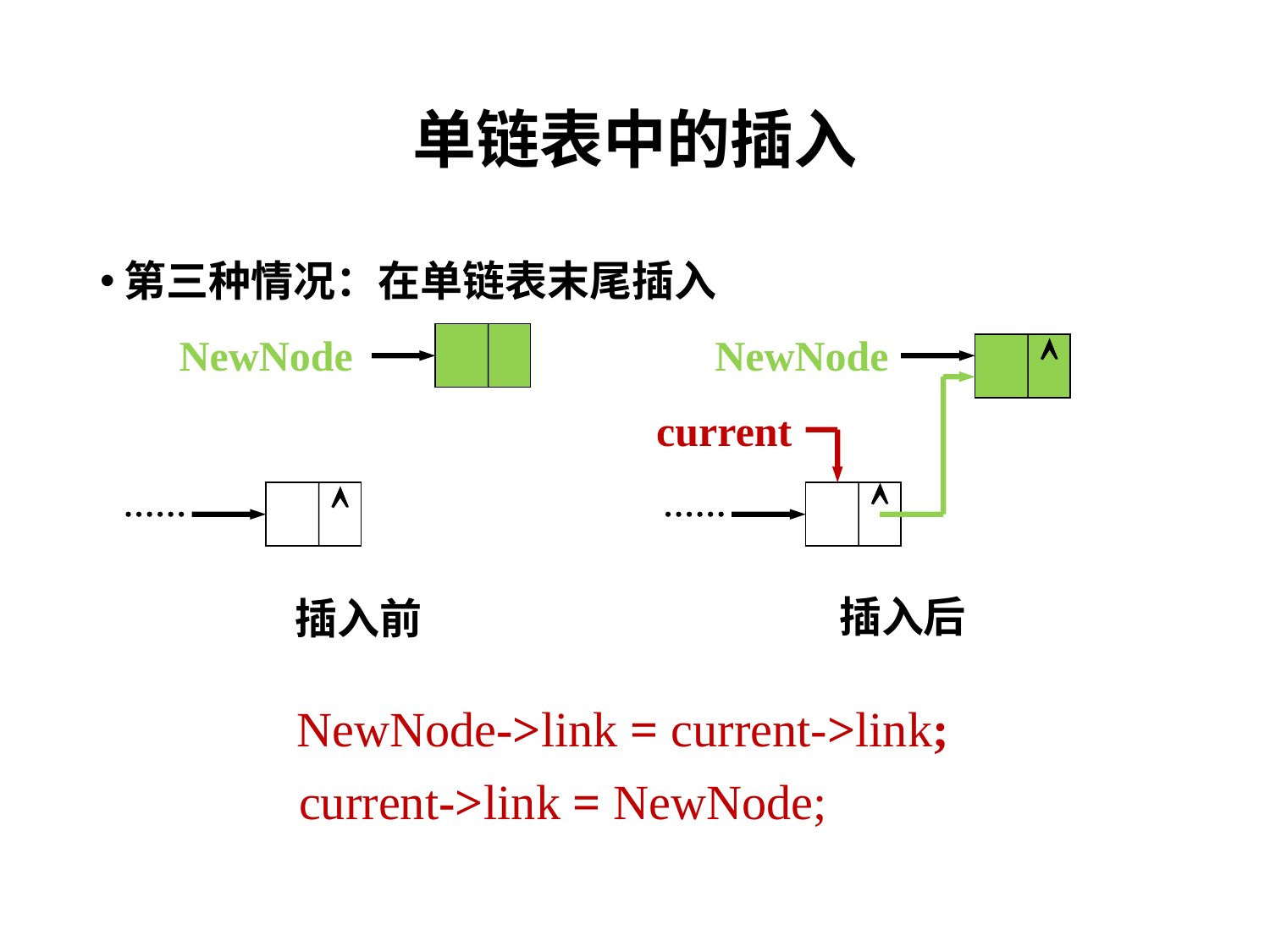

# 单链表中的插入
第三种情况：在单链表末尾插入
NewNode
NewNode

∧

current

∧
∧

插入后
插入前
NewNode->link = current->link;
current->link = NewNode;